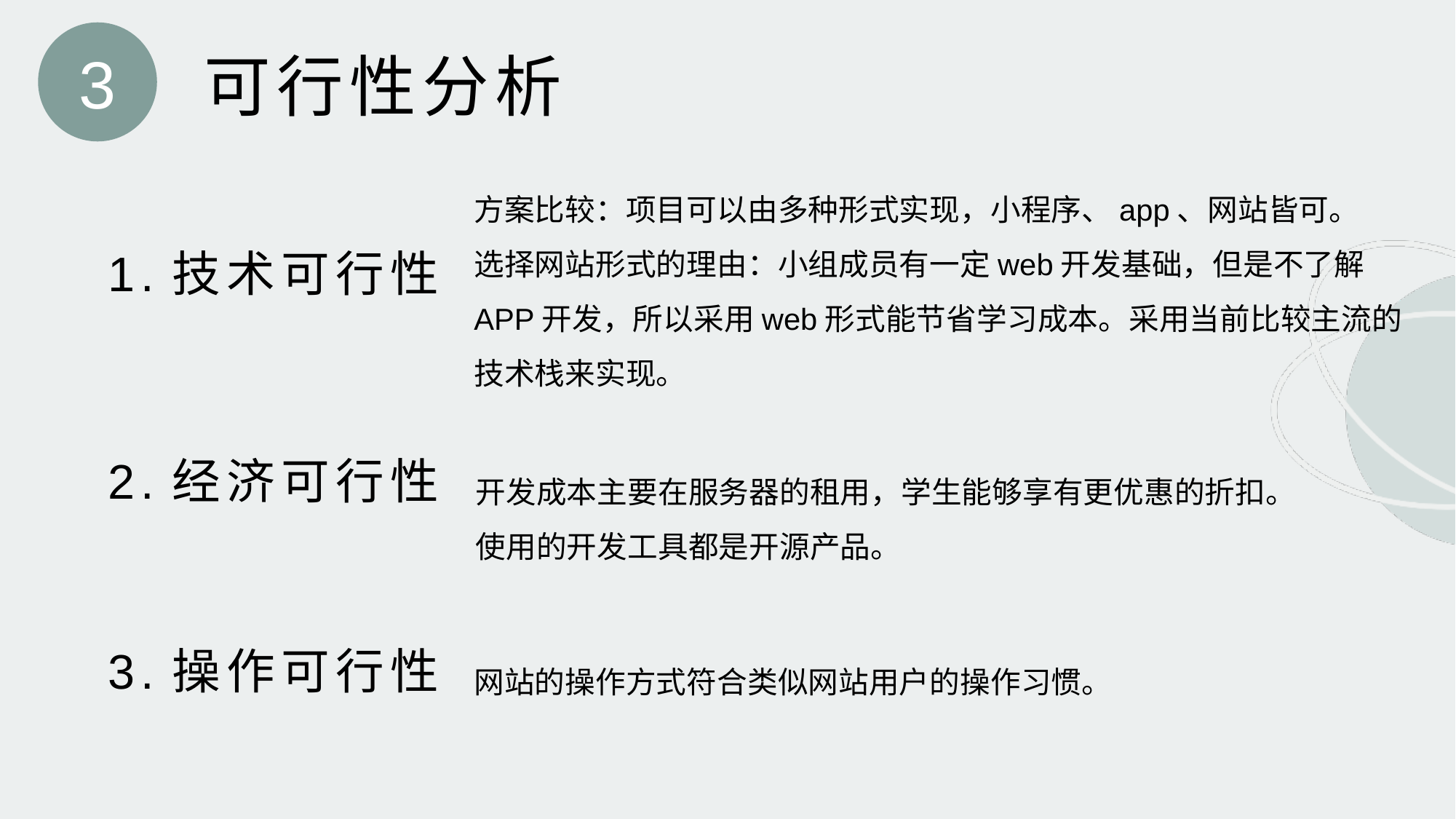

3
可行性分析
方案比较：项目可以由多种形式实现，小程序、app、网站皆可。
选择网站形式的理由：小组成员有一定web开发基础，但是不了解APP开发，所以采用web形式能节省学习成本。采用当前比较主流的技术栈来实现。
1.技术可行性
2.经济可行性
 开发成本主要在服务器的租用，学生能够享有更优惠的折扣。
 使用的开发工具都是开源产品。
3.操作可行性
网站的操作方式符合类似网站用户的操作习惯。